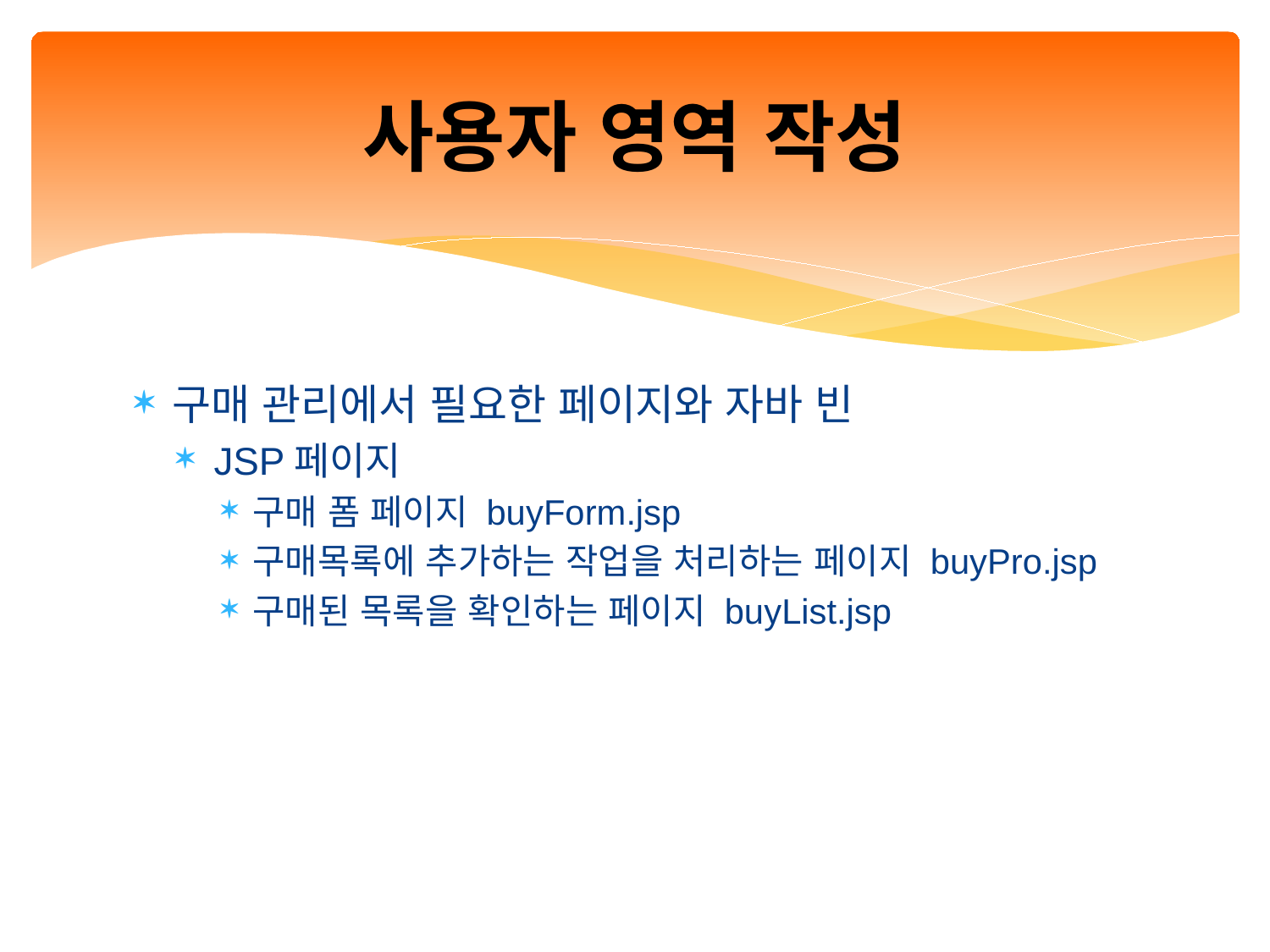

# 사용자 영역 작성
구매 관리에서 필요한 페이지와 자바 빈
JSP페이지
구매 폼 페이지 buyForm.jsp
구매목록에 추가하는 작업을 처리하는 페이지 buyPro.jsp
구매된 목록을 확인하는 페이지 buyList.jsp